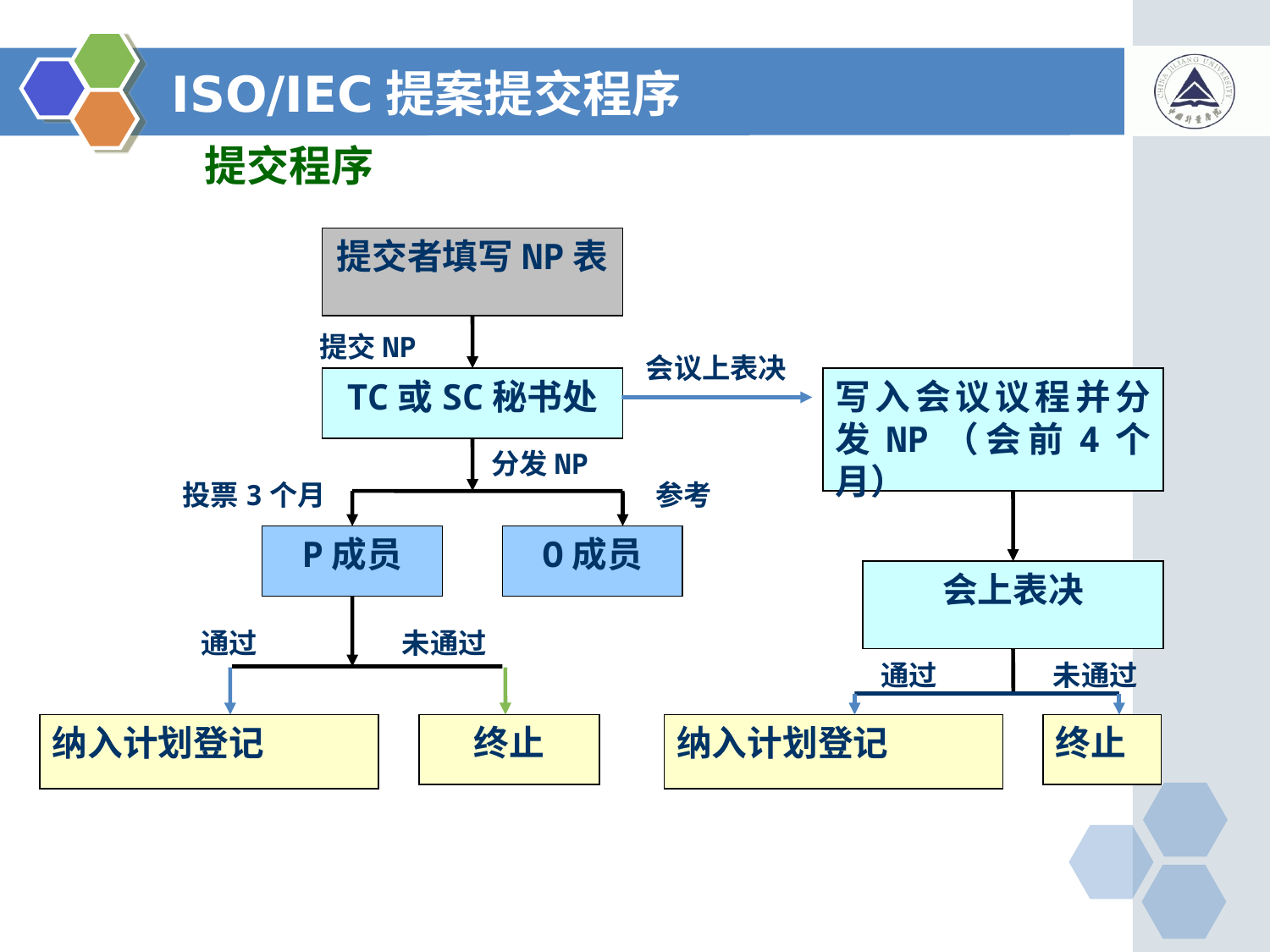

# ISO/IEC提案提交程序
提交程序

提交者填写NP表

提交NP
会议上表决
TC或SC秘书处
写入会议议程并分发NP（会前4个月）

分发NP
投票3个月
参考

P成员
O成员
会上表决

通过
未通过

通过
未通过

纳入计划登记
终止
纳入计划登记
终止